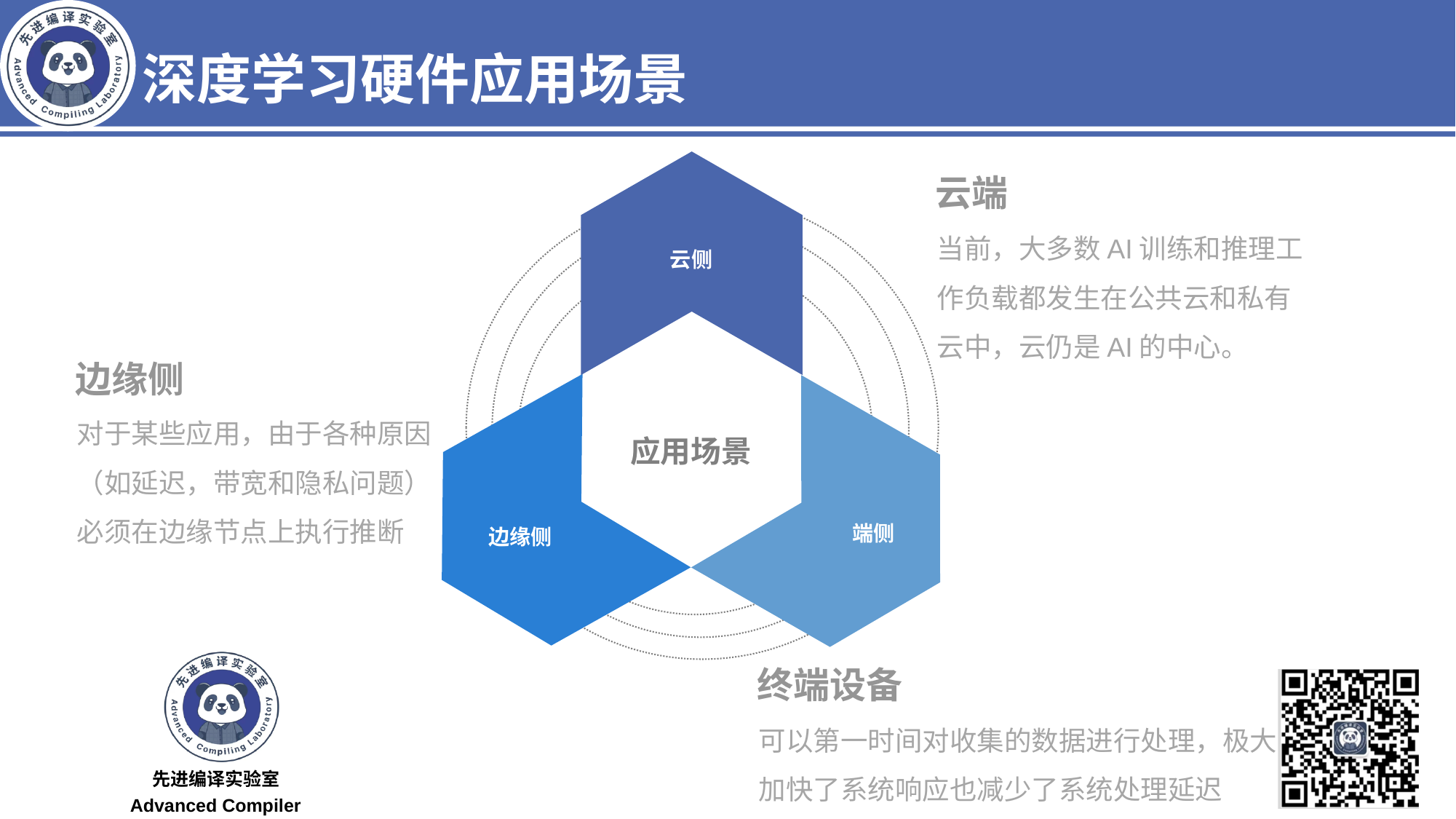

深度学习硬件应用场景

云端

当前，大多数AI训练和推理工作负载都发生在公共云和私有云中，云仍是AI的中心。

云侧

边缘侧
对于某些应用，由于各种原因（如延迟，带宽和隐私问题）必须在边缘节点上执行推断

应用场景
  端侧
边缘侧
终端设备
可以第一时间对收集的数据进行处理，极大加快了系统响应也减少了系统处理延迟